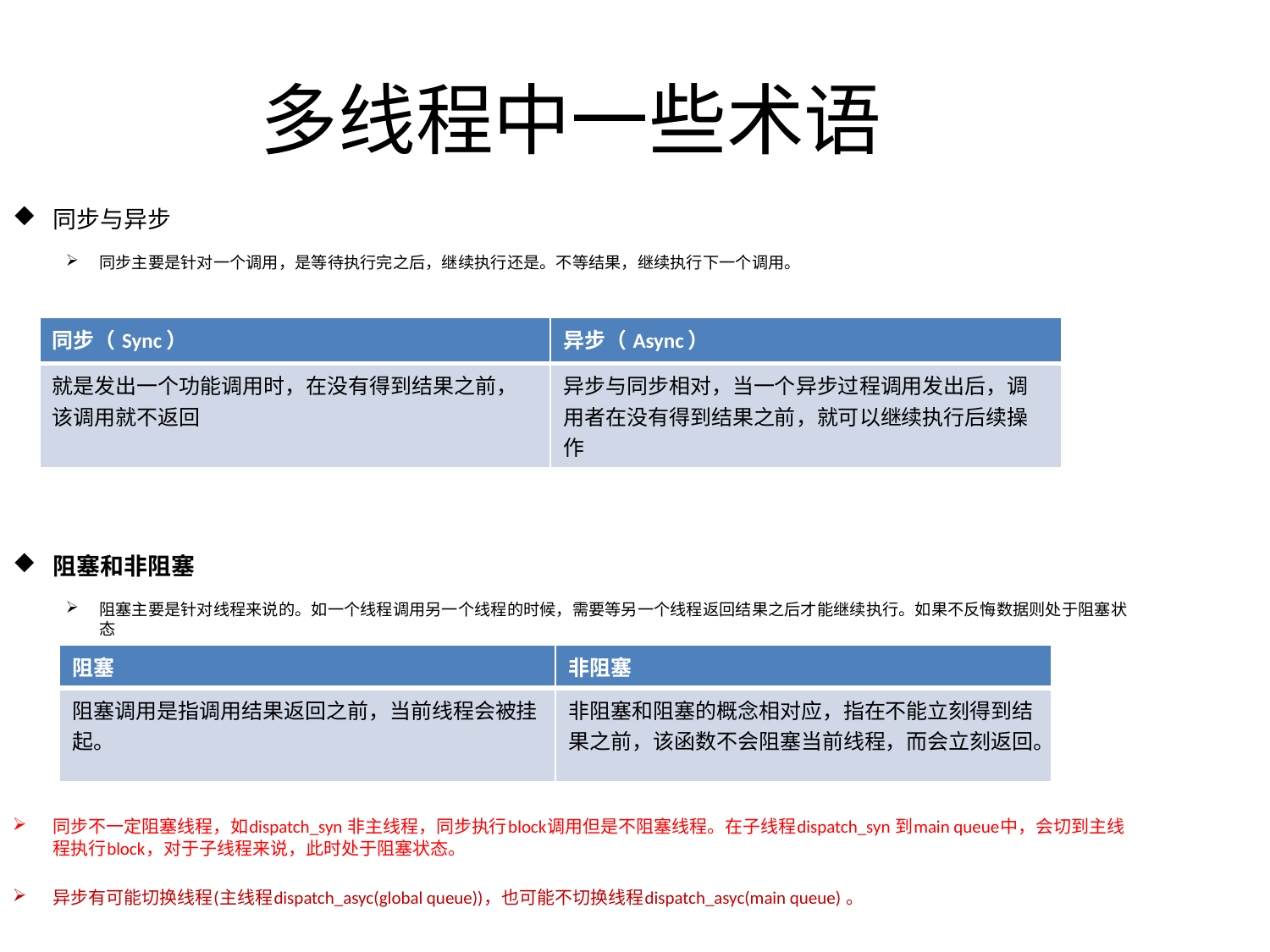

多线程中一些术语
同步与异步

	同步主要是针对一个调用，是等待执行完之后，继续执行还是。不等结果，继续执行下一个调用。

阻塞和非阻塞

阻塞主要是针对线程来说的。如一个线程调用另一个线程的时候，需要等另一个线程返回结果之后才能继续执行。如果不反悔数据则处于阻塞状态

同步不一定阻塞线程，如dispatch_syn 非主线程，同步执行block调用但是不阻塞线程。在子线程dispatch_syn 到main queue中，会切到主线程执行block，对于子线程来说，此时处于阻塞状态。

异步有可能切换线程(主线程dispatch_asyc(global queue))，也可能不切换线程dispatch_asyc(main queue) 。

| 同步（Sync） | 异步（Async） |
| --- | --- |
| 就是发出一个功能调用时，在没有得到结果之前，该调用就不返回 | 异步与同步相对，当一个异步过程调用发出后，调用者在没有得到结果之前，就可以继续执行后续操作 |
| 阻塞 | 非阻塞 |
| --- | --- |
| 阻塞调用是指调用结果返回之前，当前线程会被挂起。 | 非阻塞和阻塞的概念相对应，指在不能立刻得到结果之前，该函数不会阻塞当前线程，而会立刻返回。 |